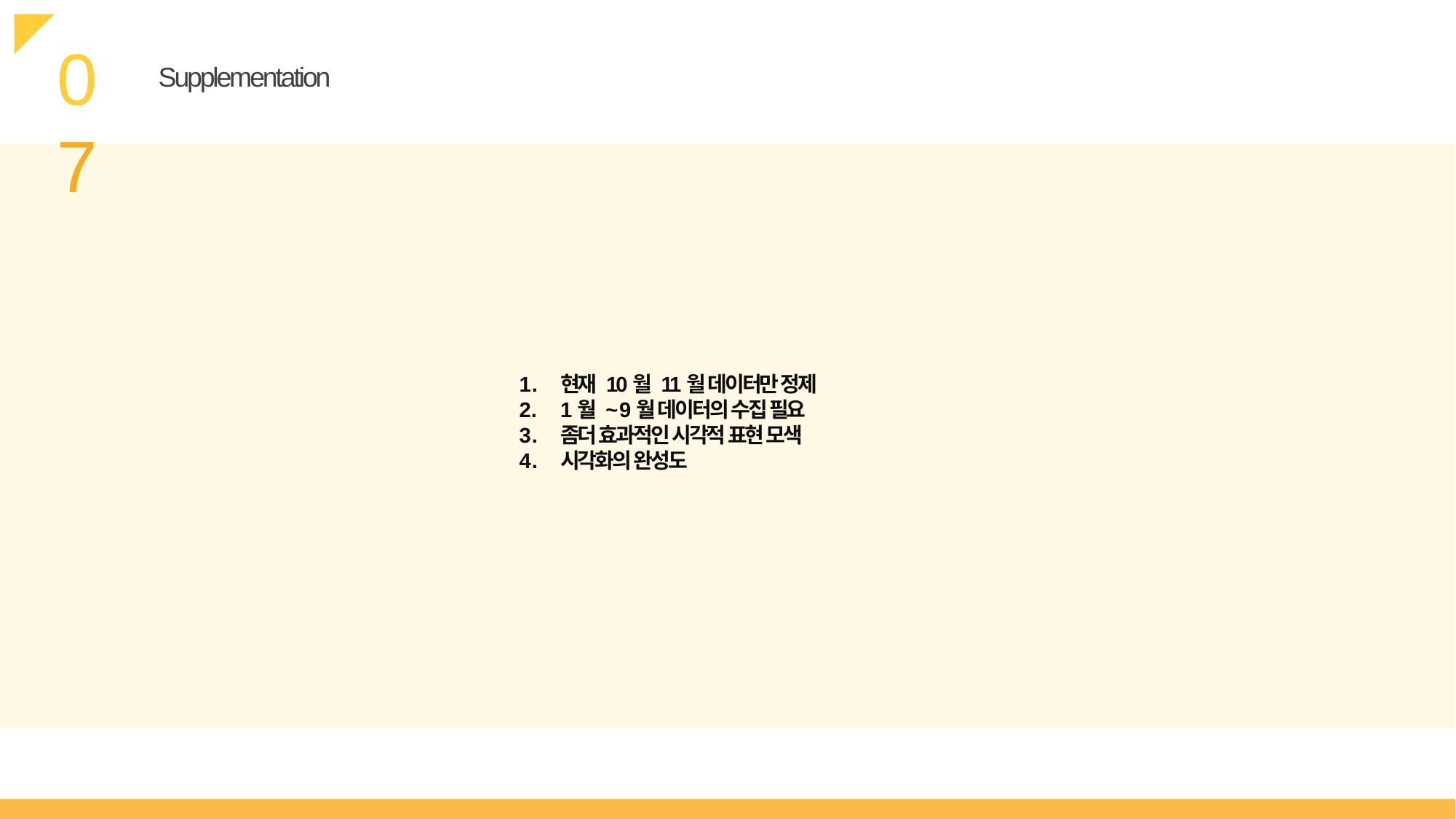

07
Supplementation

현재 10월 11월 데이터만 정제
1월 ~ 9월 데이터의 수집 필요
좀더 효과적인 시각적 표현 모색
시각화의 완성도